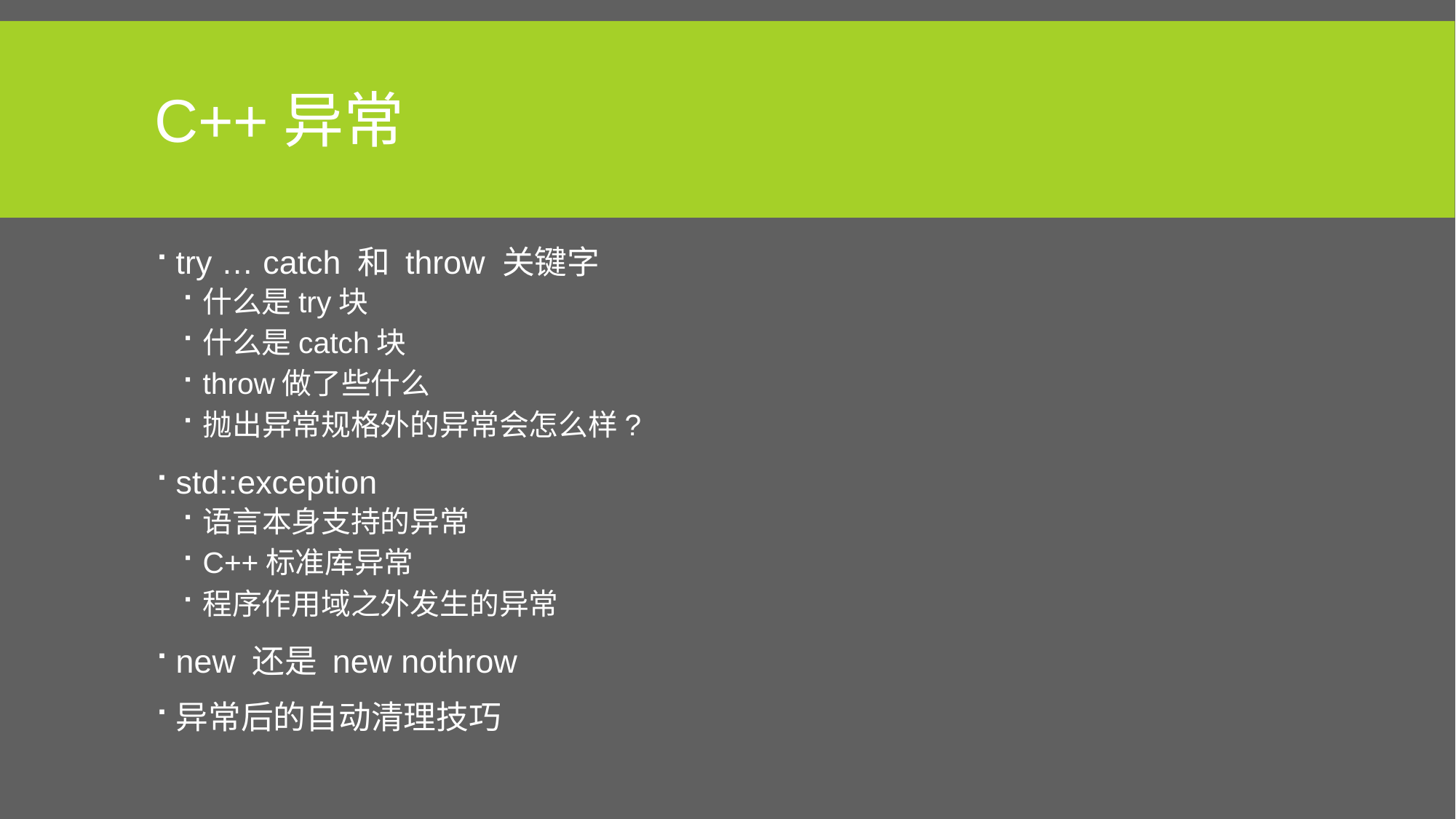

# C++异常
try … catch 和 throw 关键字
什么是try块
什么是catch块
throw做了些什么
抛出异常规格外的异常会怎么样?
std::exception
语言本身支持的异常
C++标准库异常
程序作用域之外发生的异常
new 还是 new nothrow
异常后的自动清理技巧